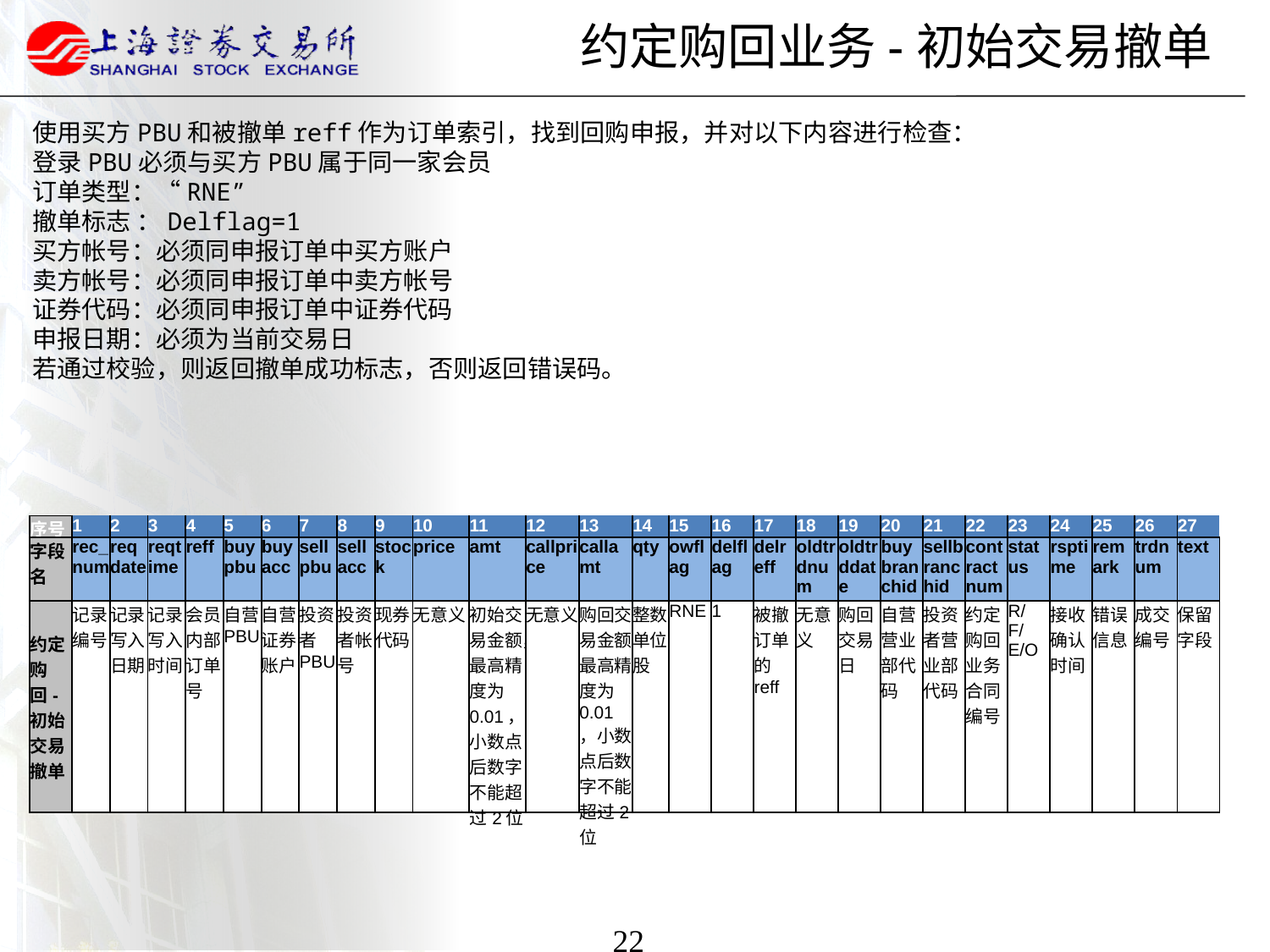

# 约定购回业务-初始交易撤单
使用买方PBU和被撤单reff作为订单索引，找到回购申报，并对以下内容进行检查：
登录PBU必须与买方PBU属于同一家会员
订单类型：“RNE”
撤单标志 ：Delflag=1
买方帐号：必须同申报订单中买方账户
卖方帐号：必须同申报订单中卖方帐号
证券代码：必须同申报订单中证券代码
申报日期：必须为当前交易日
若通过校验，则返回撤单成功标志，否则返回错误码。

| 序号 | 1 | 2 | 3 | 4 | 5 | 6 | 7 | 8 | 9 | 10 | 11 | 12 | 13 | 14 | 15 | 16 | 17 | 18 | 19 | 20 | 21 | 22 | 23 | 24 | 25 | 26 | 27 |
| --- | --- | --- | --- | --- | --- | --- | --- | --- | --- | --- | --- | --- | --- | --- | --- | --- | --- | --- | --- | --- | --- | --- | --- | --- | --- | --- | --- |
| 字段名 | rec\_num | reqdate | reqtime | reff | buypbu | buyacc | sellpbu | sellacc | stock | price | amt | callprice | callamt | qty | owflag | delflag | delreff | oldtrdnum | oldtrddate | buybranchid | sellbranchid | contractnum | status | rsptime | remark | trdnum | text |
| 约定购回-初始交易撤单 | 记录编号 | 记录写入日期 | 记录写入时间 | 会员内部订单号 | 自营PBU | 自营证券账户 | 投资者PBU | 投资者帐号 | 现券代码 | 无意义 | 初始交易金额，最高精度为0.01，小数点后数字不能超过2位 | 无意义 | 购回交易金额，最高精度为0.01，小数点后数字不能超过2位 | 整数，单位股 | RNE | 1 | 被撤订单的reff | 无意义 | 购回交易日 | 自营营业部代码 | 投资者营业部代码 | 约定购回业务合同编号 | R/F/E/O | 接收确认时间 | 错误信息 | 成交编号 | 保留字段 |
22